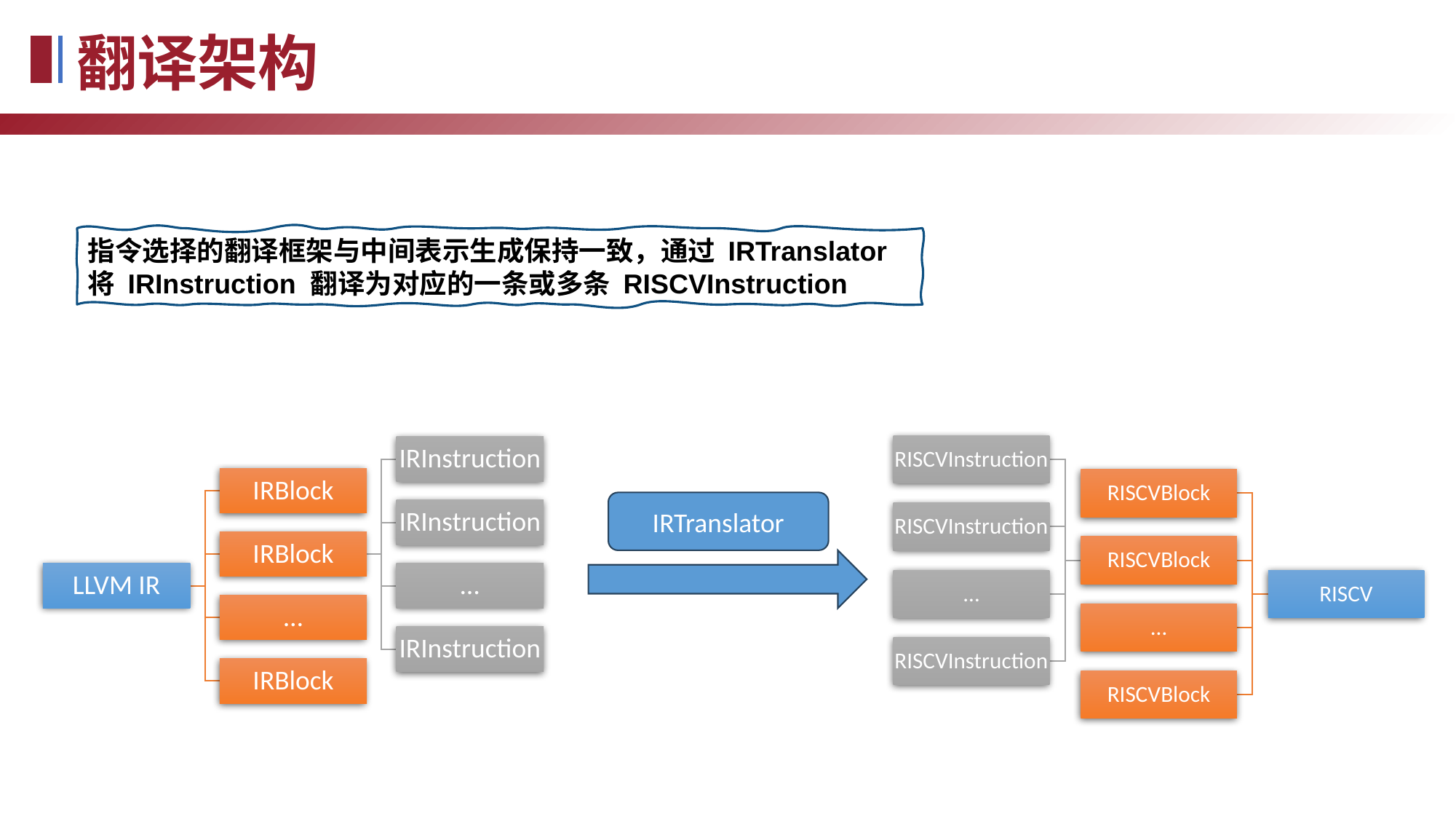

翻译架构

指令选择的翻译框架与中间表示生成保持一致，通过 IRTranslator 将 IRInstruction 翻译为对应的一条或多条 RISCVInstruction
LLVM IR
IRBlock
IRBlock
IRInstruction
IRInstruction
…
IRInstruction
…
IRBlock
RISCV
RISCVBlock
RISCVBlock
RISCVInstruction
RISCVInstruction
…
RISCVInstruction
…
RISCVBlock
IRTranslator